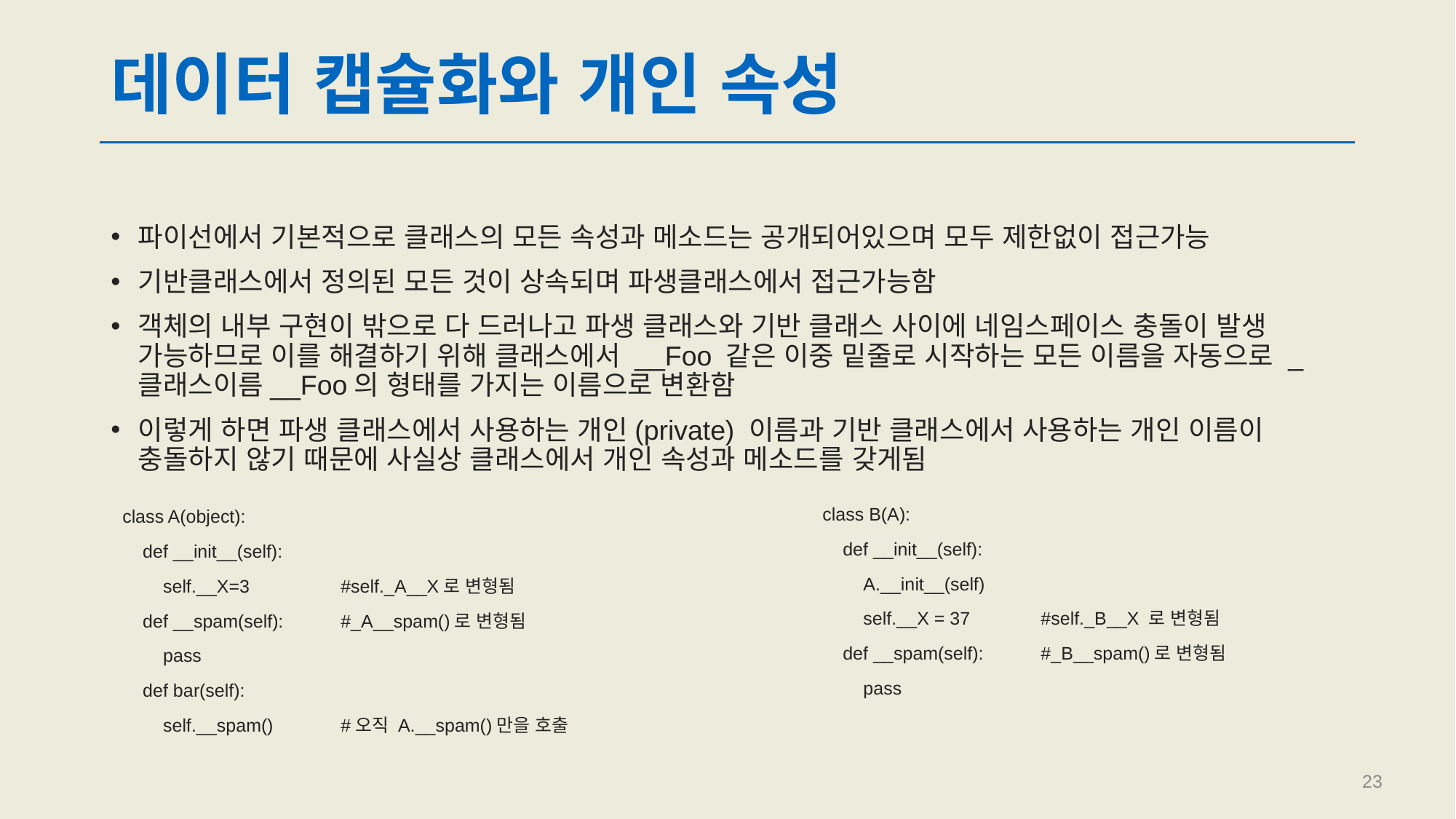

# 데이터 캡슐화와 개인 속성
파이선에서 기본적으로 클래스의 모든 속성과 메소드는 공개되어있으며 모두 제한없이 접근가능
기반클래스에서 정의된 모든 것이 상속되며 파생클래스에서 접근가능함
객체의 내부 구현이 밖으로 다 드러나고 파생 클래스와 기반 클래스 사이에 네임스페이스 충돌이 발생 가능하므로 이를 해결하기 위해 클래스에서 __Foo 같은 이중 밑줄로 시작하는 모든 이름을 자동으로 _클래스이름__Foo의 형태를 가지는 이름으로 변환함
이렇게 하면 파생 클래스에서 사용하는 개인(private) 이름과 기반 클래스에서 사용하는 개인 이름이 충돌하지 않기 때문에 사실상 클래스에서 개인 속성과 메소드를 갖게됨
class B(A):
    def __init__(self):
        A.__init__(self)
        self.__X = 37	#self._B__X 로 변형됨
    def __spam(self):	#_B__spam()로 변형됨
        pass
class A(object):
    def __init__(self):
        self.__X=3	#self._A__X로 변형됨
    def __spam(self):	#_A__spam()로 변형됨
        pass
    def bar(self):
        self.__spam()	#오직 A.__spam()만을 호출
23